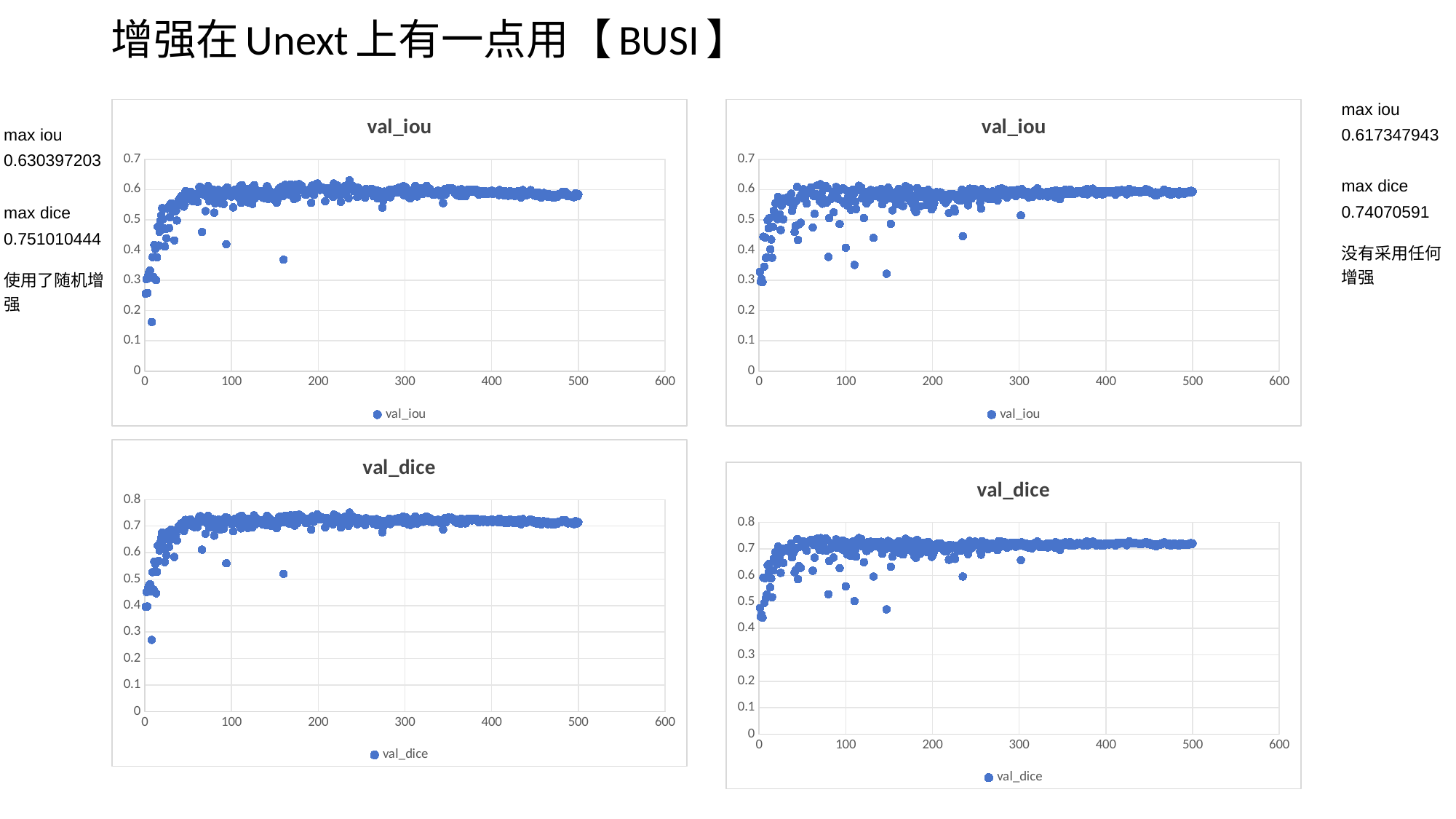

# 增强在Unext上有一点用【BUSI】

### Chart:

| Category | val_iou |
|---|---|

### Chart:

| Category | val_iou |
|---|---|
| max iou |
| --- |
| 0.617347943 |
|  |
| max dice |
| 0.74070591 没有采用任何增强 |
| max iou |
| --- |
| 0.630397203 |
|  |
| max dice |
| 0.751010444 使用了随机增强 |

### Chart:

| Category | val_dice |
|---|---|

### Chart:

| Category | val_dice |
|---|---|